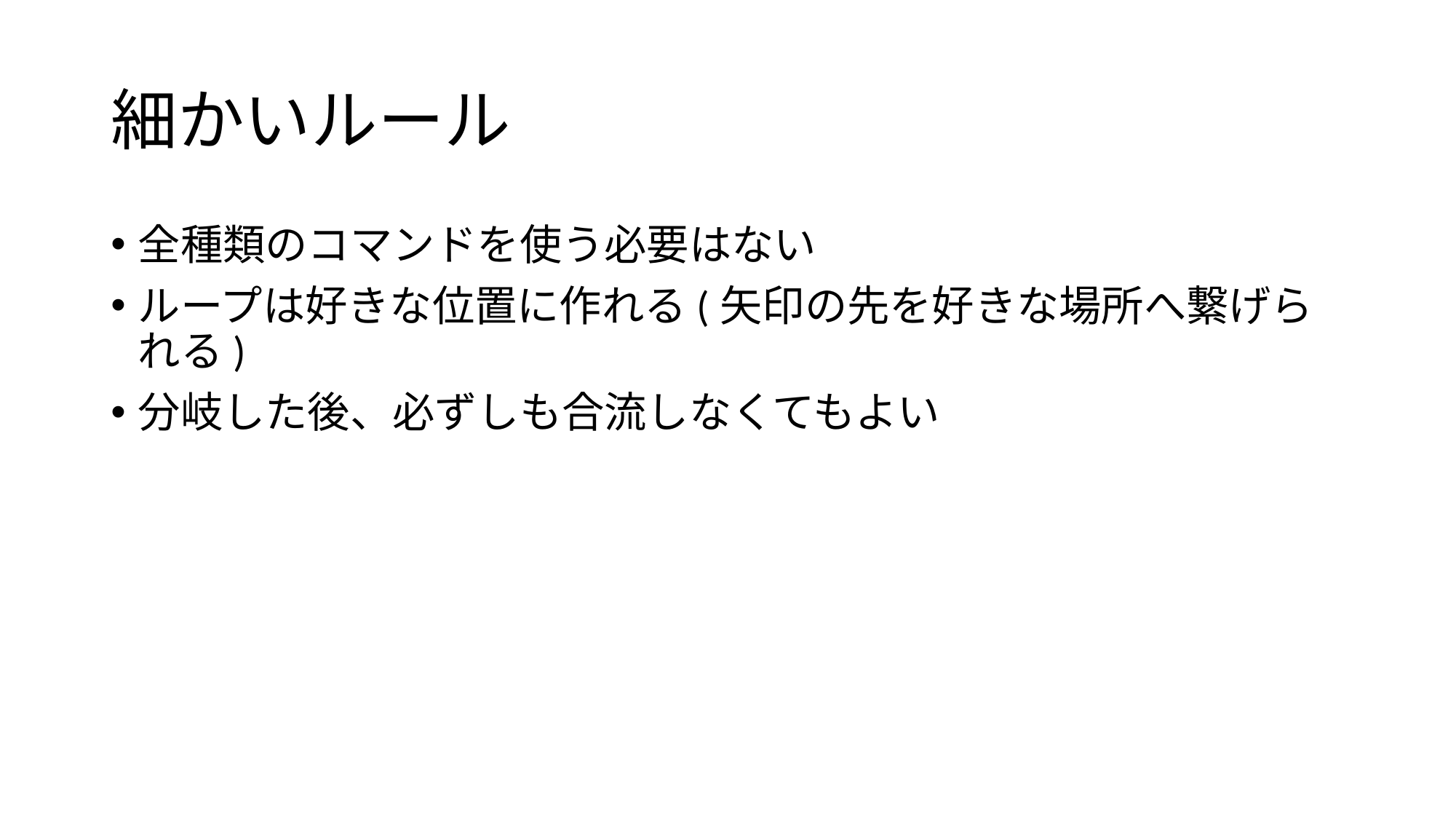

# 細かいルール
全種類のコマンドを使う必要はない
ループは好きな位置に作れる(矢印の先を好きな場所へ繋げられる)
分岐した後、必ずしも合流しなくてもよい